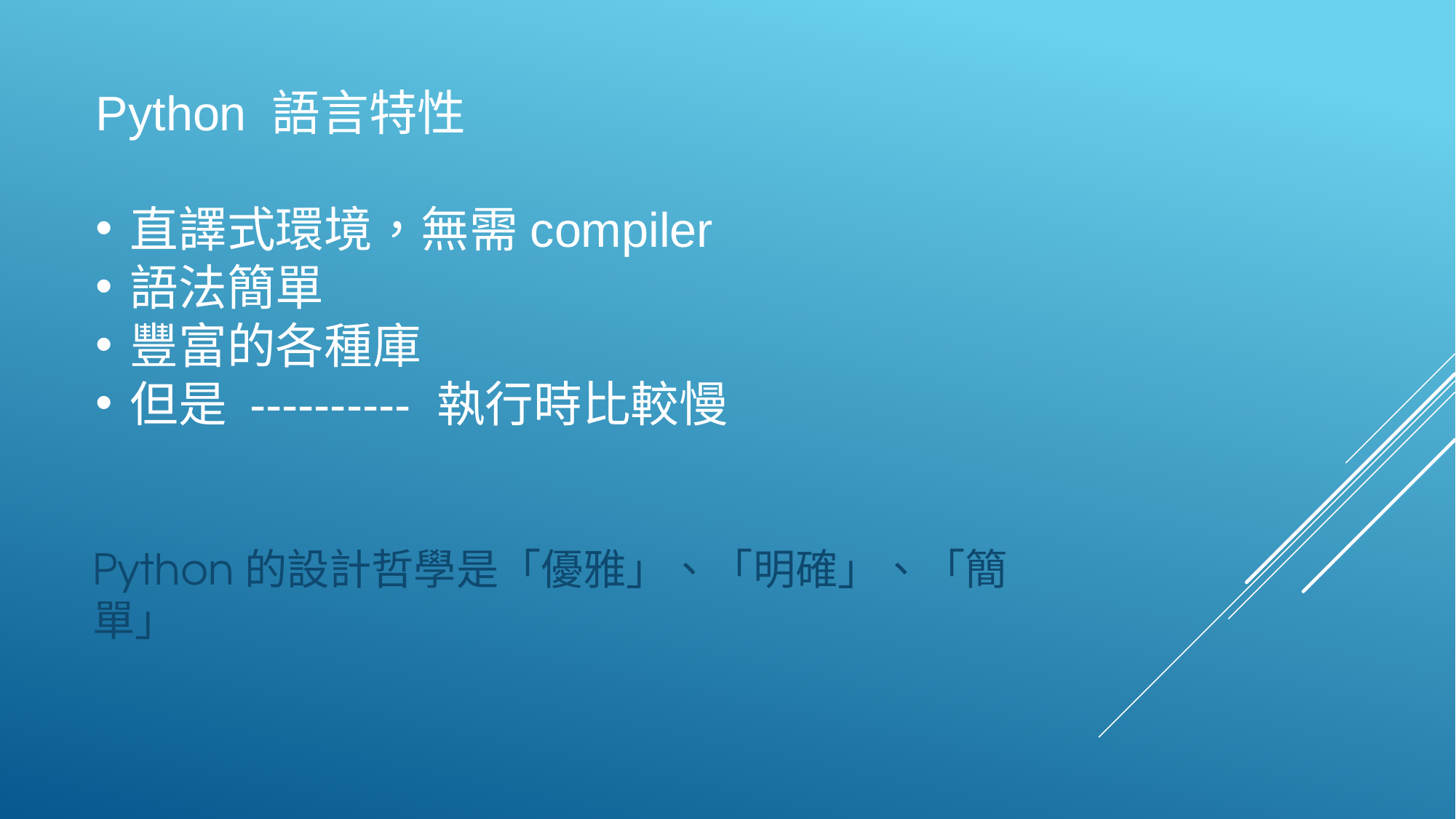

Python 語言特性

直譯式環境，無需compiler
語法簡單
豐富的各種庫
但是 ---------- 執行時比較慢

Python的設計哲學是「優雅」、「明確」、「簡單」